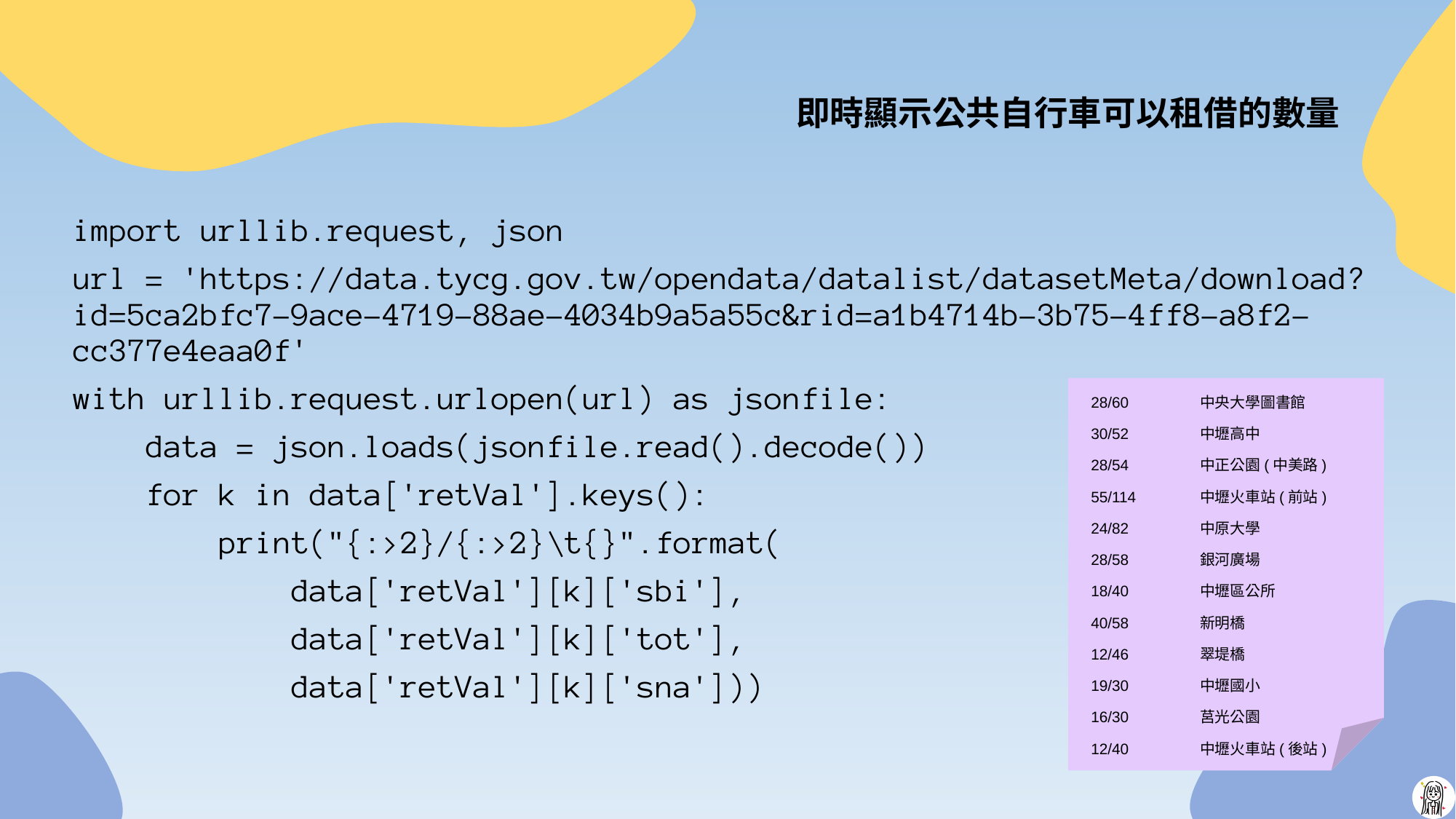

# 即時顯示公共自行車可以租借的數量
import urllib.request, json
url = 'https://data.tycg.gov.tw/opendata/datalist/datasetMeta/download?id=5ca2bfc7-9ace-4719-88ae-4034b9a5a55c&rid=a1b4714b-3b75-4ff8-a8f2-cc377e4eaa0f'
with urllib.request.urlopen(url) as jsonfile:
    data = json.loads(jsonfile.read().decode())
    for k in data['retVal'].keys():
        print("{:>2}/{:>2}\t{}".format(
            data['retVal'][k]['sbi'],
            data['retVal'][k]['tot'],
            data['retVal'][k]['sna']))

28/60	中央大學圖書館
30/52	中壢高中
28/54	中正公園(中美路)
55/114	中壢火車站(前站)
24/82	中原大學
28/58	銀河廣場
18/40	中壢區公所
40/58	新明橋
12/46	翠堤橋
19/30	中壢國小
16/30	莒光公園
12/40	中壢火車站(後站)

25